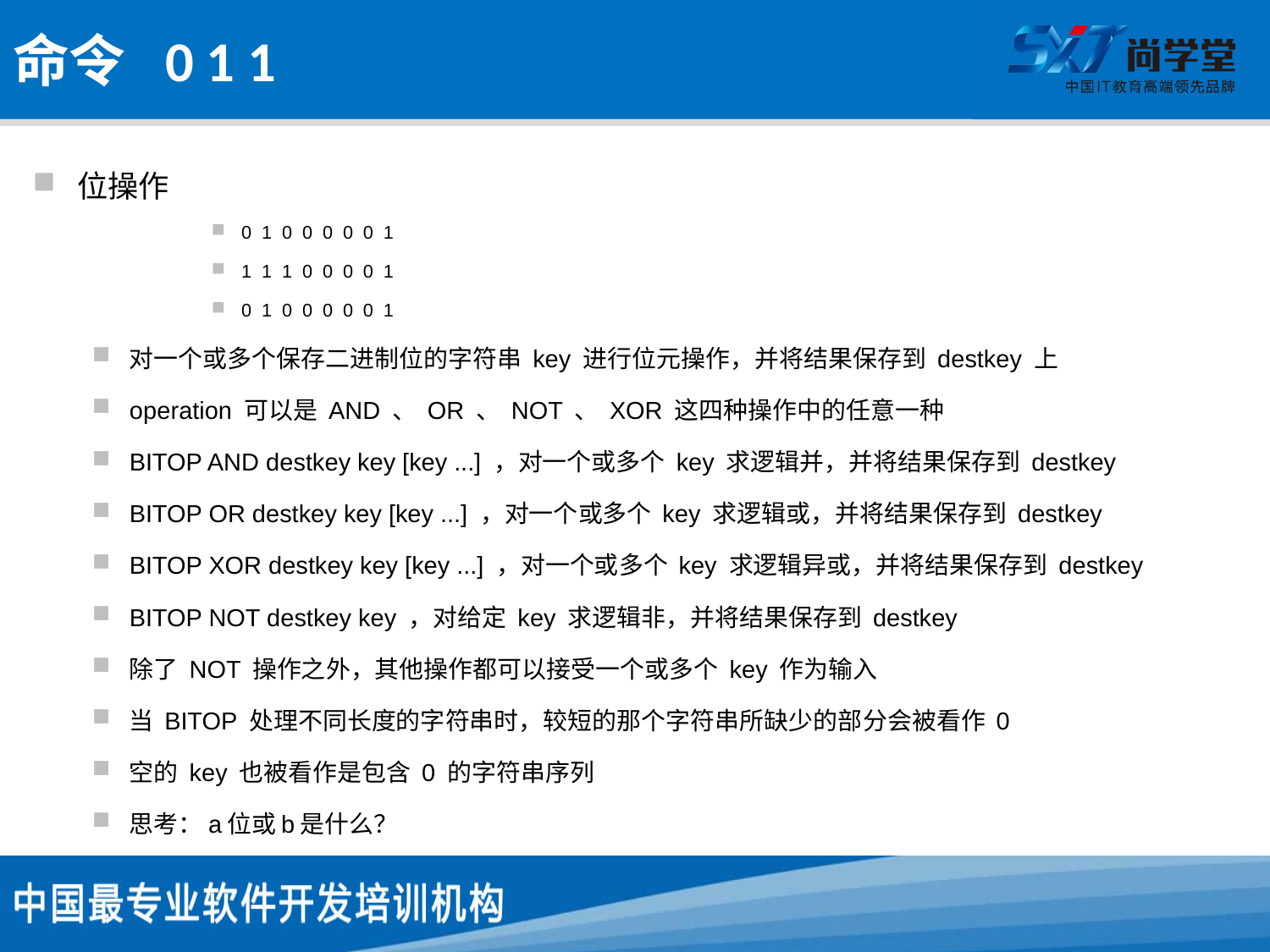

# 命令  0 1 1
位操作
0  1  0  0  0  0  0  1
1  1  1  0  0  0  0  1
0  1  0  0  0  0  0  1
对一个或多个保存二进制位的字符串 key 进行位元操作，并将结果保存到 destkey 上
operation 可以是 AND 、 OR 、 NOT 、 XOR 这四种操作中的任意一种
BITOP AND destkey key [key ...] ，对一个或多个 key 求逻辑并，并将结果保存到 destkey
BITOP OR destkey key [key ...] ，对一个或多个 key 求逻辑或，并将结果保存到 destkey
BITOP XOR destkey key [key ...] ，对一个或多个 key 求逻辑异或，并将结果保存到 destkey
BITOP NOT destkey key ，对给定 key 求逻辑非，并将结果保存到 destkey
除了 NOT 操作之外，其他操作都可以接受一个或多个 key 作为输入
当 BITOP 处理不同长度的字符串时，较短的那个字符串所缺少的部分会被看作 0
空的 key 也被看作是包含 0 的字符串序列
思考：a位或b是什么？